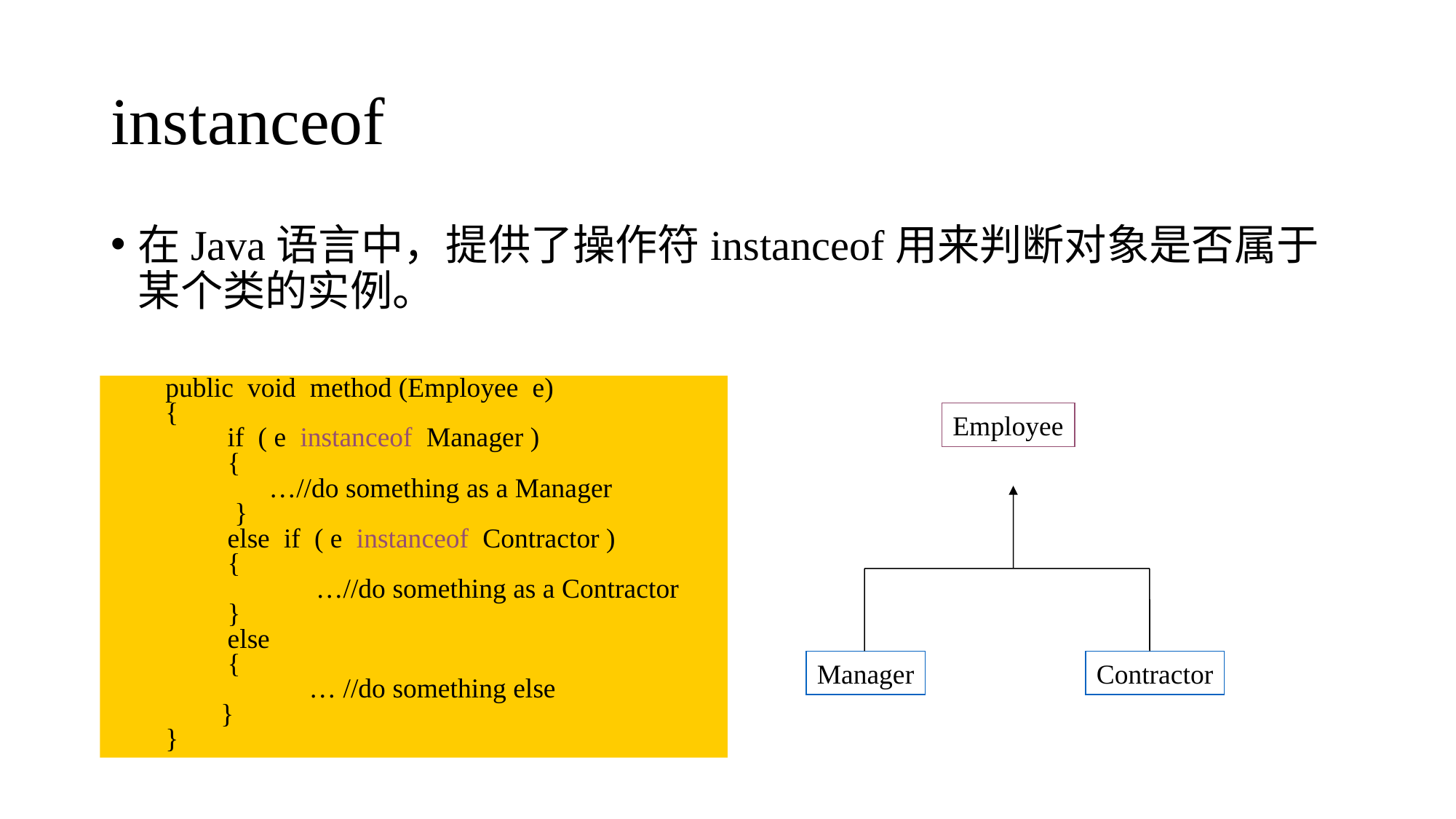

# instanceof
在Java语言中，提供了操作符instanceof用来判断对象是否属于某个类的实例。

public  void  method (Employee  e)
{
         if  ( e  instanceof  Manager )
         {
               …//do something as a Manager
          }
         else  if  ( e  instanceof  Contractor )
         {
       	      …//do something as a Contractor
         }
         else
         {
	     … //do something else
        }
}
Employee

Manager
Contractor